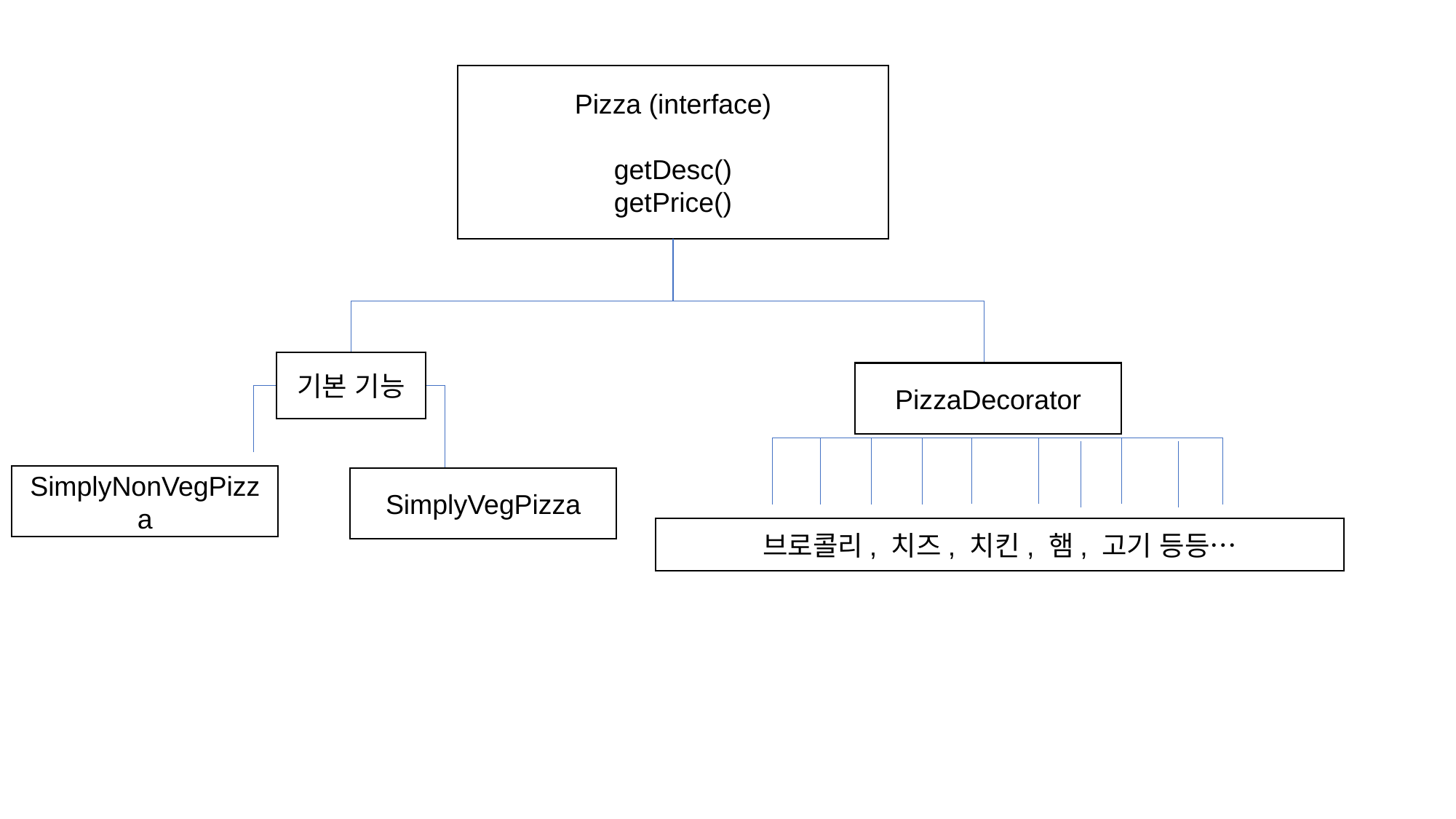

Pizza (interface)

getDesc()
getPrice()
기본 기능
PizzaDecorator
SimplyNonVegPizza
SimplyVegPizza
브로콜리, 치즈, 치킨, 햄, 고기 등등…